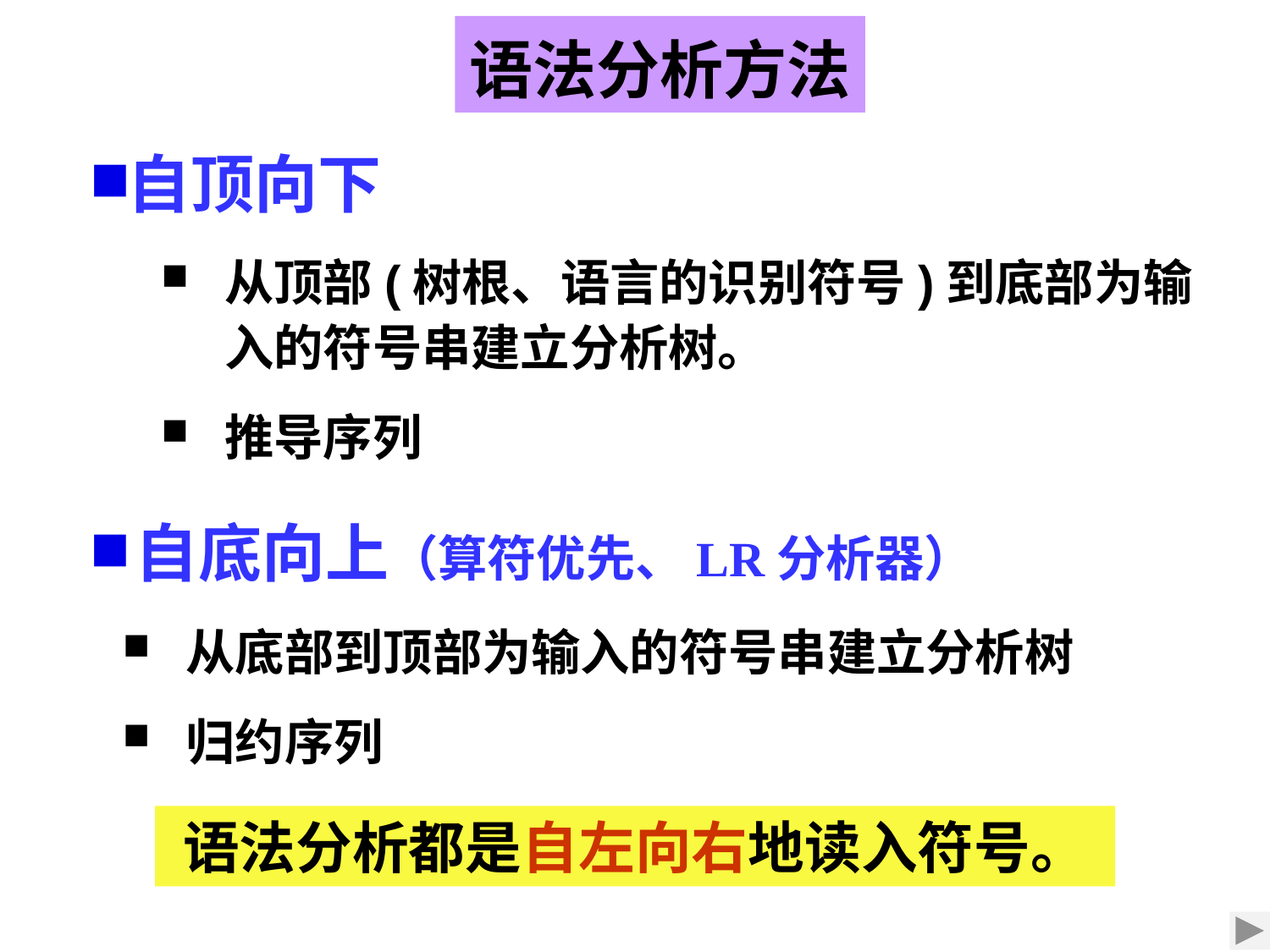

语法分析方法
自顶向下
从顶部(树根、语言的识别符号)到底部为输入的符号串建立分析树。
推导序列
自底向上（算符优先、LR分析器）
从底部到顶部为输入的符号串建立分析树
归约序列
语法分析都是自左向右地读入符号。